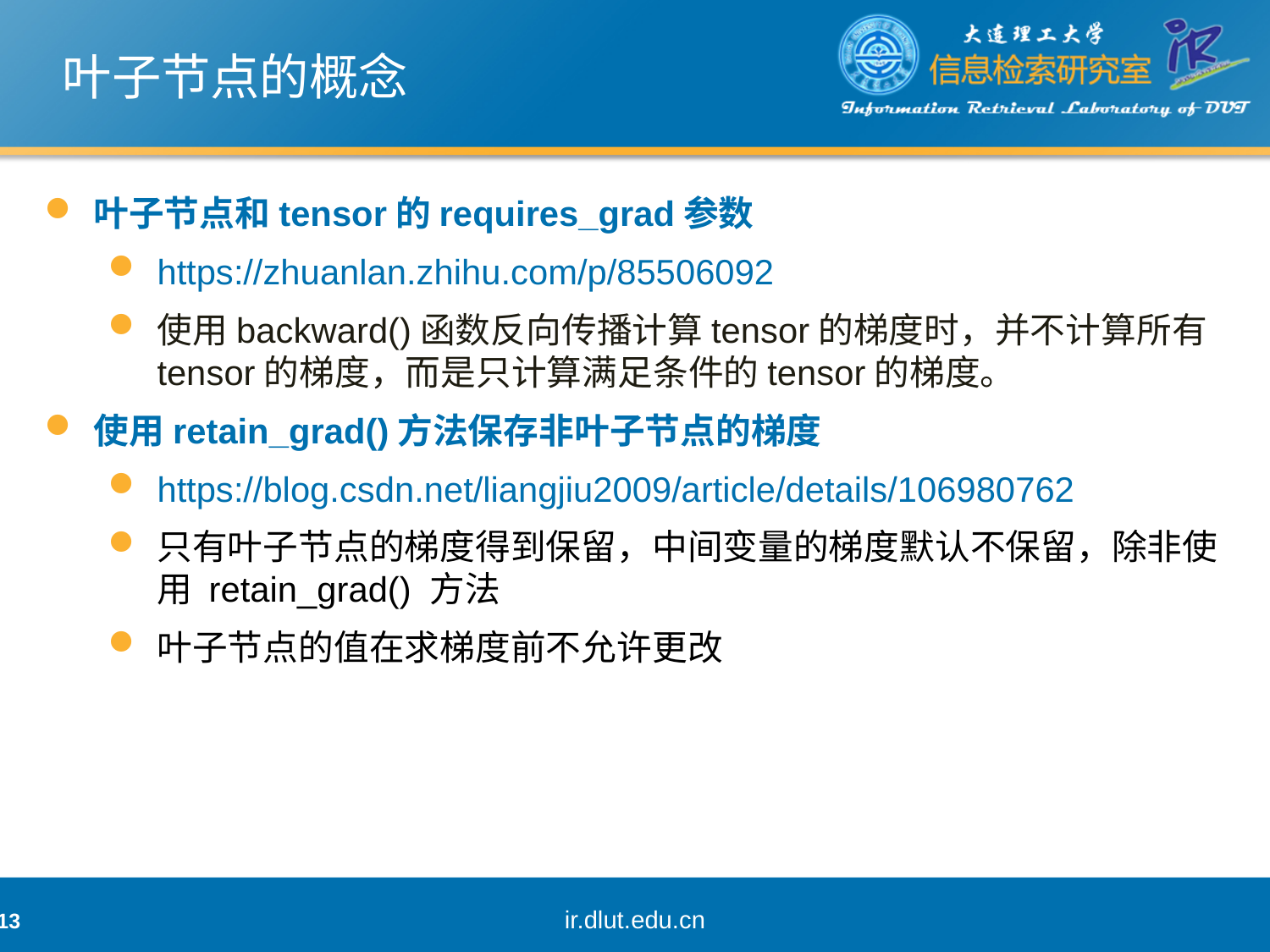

# 叶子节点的概念
叶子节点和tensor的requires_grad参数
https://zhuanlan.zhihu.com/p/85506092
使用backward()函数反向传播计算tensor的梯度时，并不计算所有tensor的梯度，而是只计算满足条件的tensor的梯度。
使用retain_grad()方法保存非叶子节点的梯度
https://blog.csdn.net/liangjiu2009/article/details/106980762
只有叶子节点的梯度得到保留，中间变量的梯度默认不保留，除非使用 retain_grad() 方法
叶子节点的值在求梯度前不允许更改

13